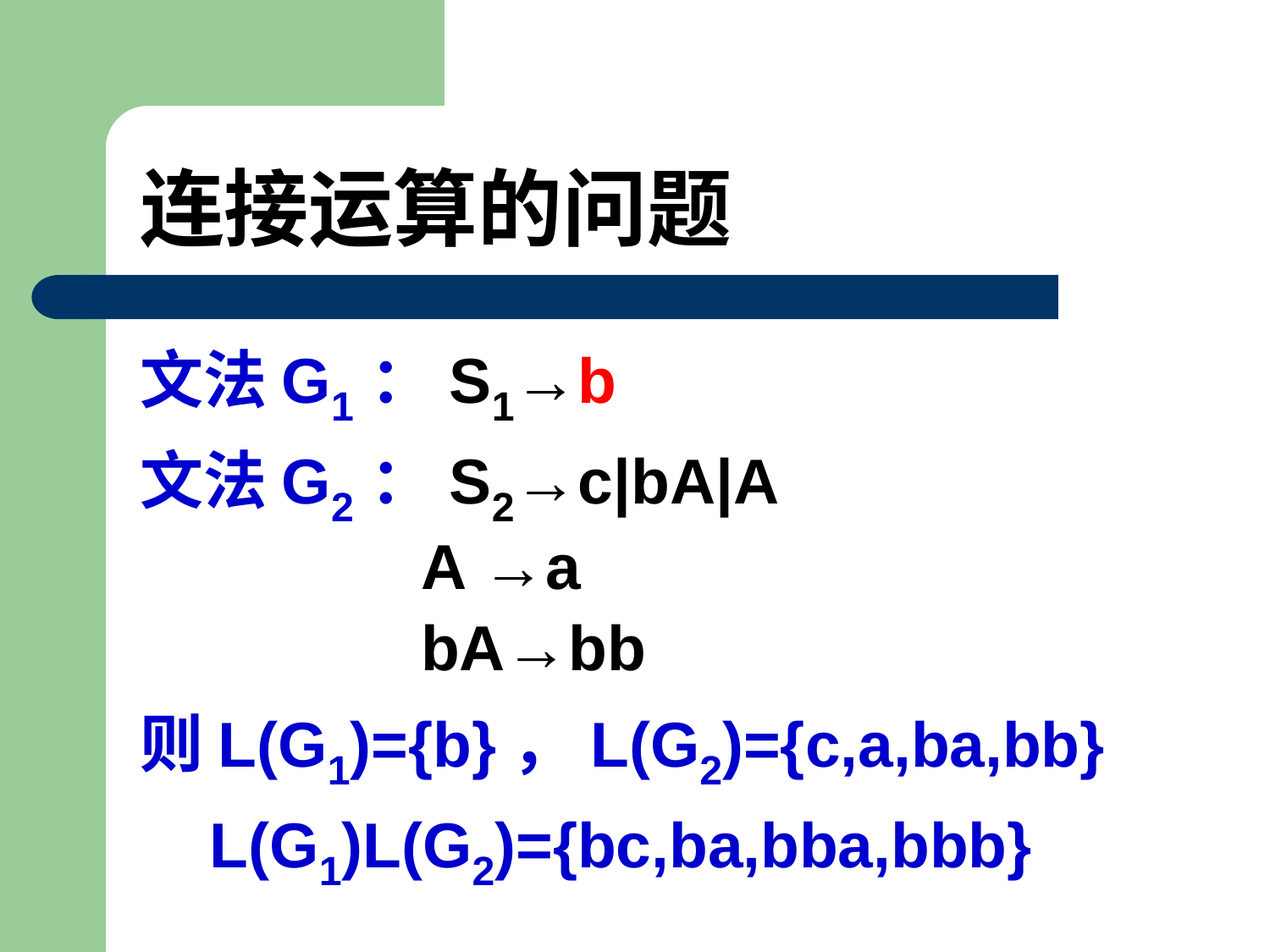

# 连接运算的问题
文法G1：S1→b
文法G2：S2→c|bA|A
                A →a
                bA→bb
则L(G1)={b}，L(G2)={c,a,ba,bb}
    L(G1)L(G2)={bc,ba,bba,bbb}